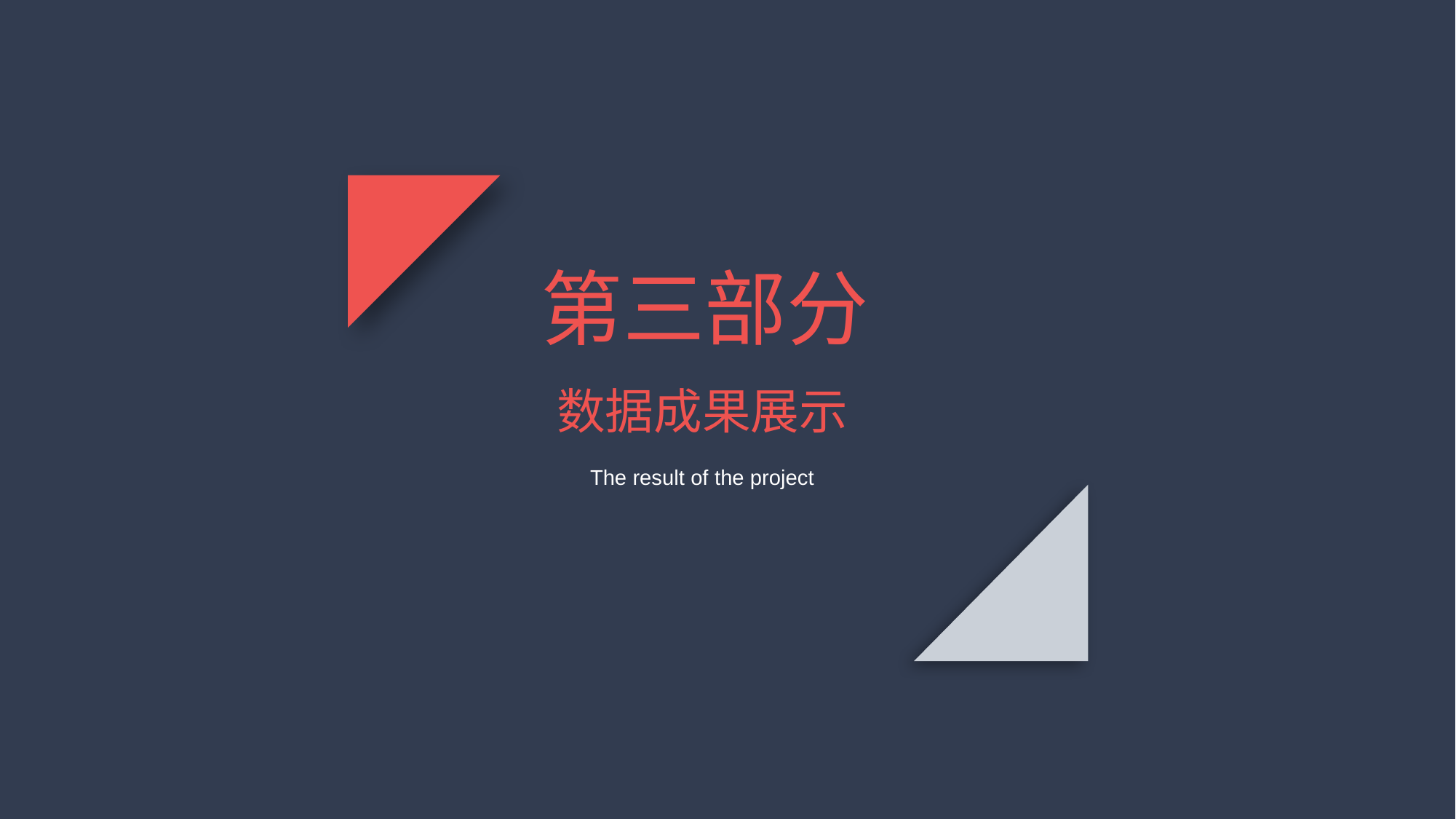

第三部分
数据成果展示
The result of the project